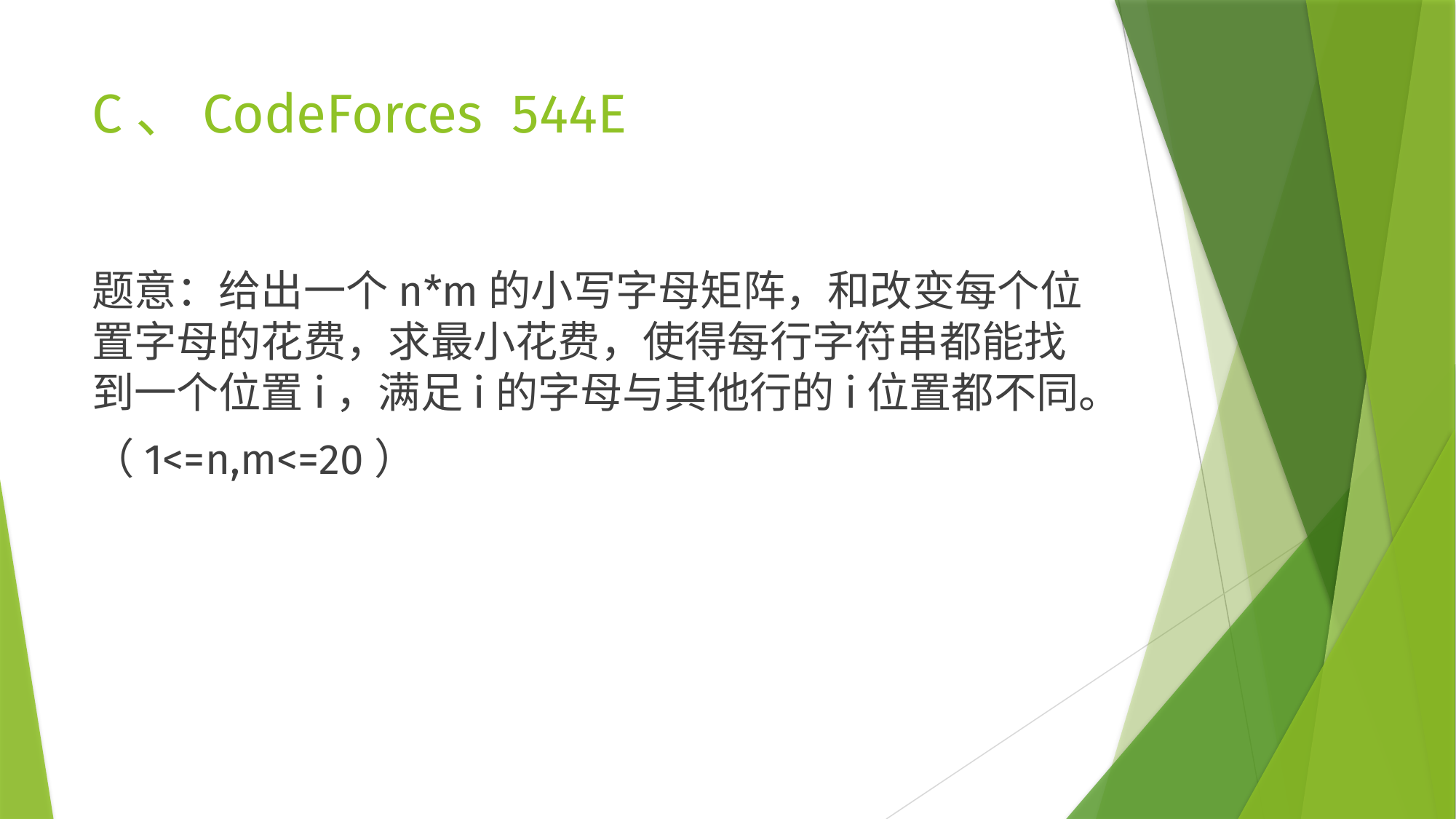

# C、CodeForces  544E
题意：给出一个n*m的小写字母矩阵，和改变每个位置字母的花费，求最小花费，使得每行字符串都能找到一个位置i，满足i的字母与其他行的i位置都不同。
（1<=n,m<=20）